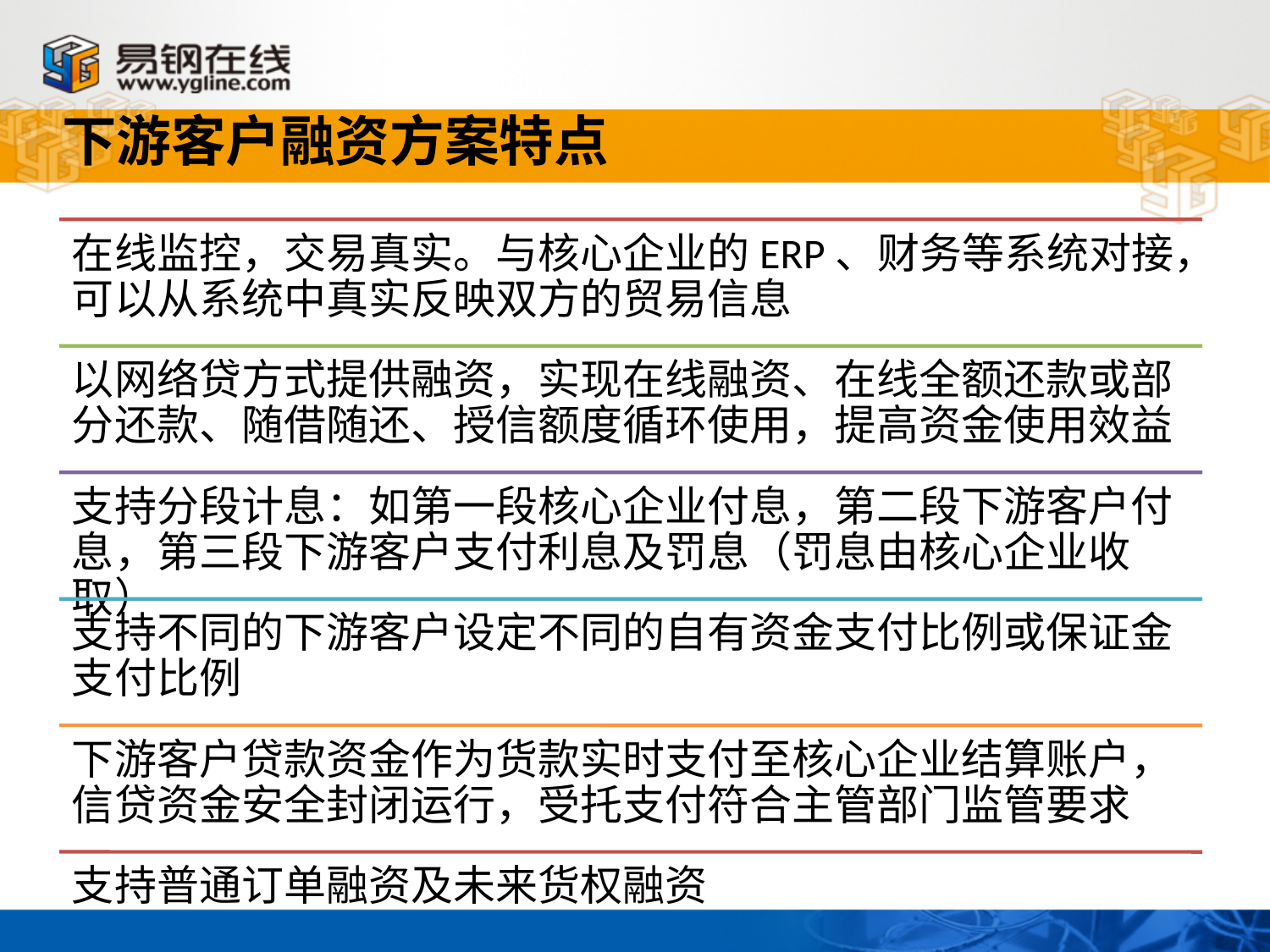

下游客户融资方案特点
在线监控，交易真实。与核心企业的ERP、财务等系统对接，可以从系统中真实反映双方的贸易信息
以网络贷方式提供融资，实现在线融资、在线全额还款或部分还款、随借随还、授信额度循环使用，提高资金使用效益
支持分段计息：如第一段核心企业付息，第二段下游客户付息，第三段下游客户支付利息及罚息（罚息由核心企业收取）
支持不同的下游客户设定不同的自有资金支付比例或保证金支付比例
下游客户贷款资金作为货款实时支付至核心企业结算账户，信贷资金安全封闭运行，受托支付符合主管部门监管要求
支持普通订单融资及未来货权融资